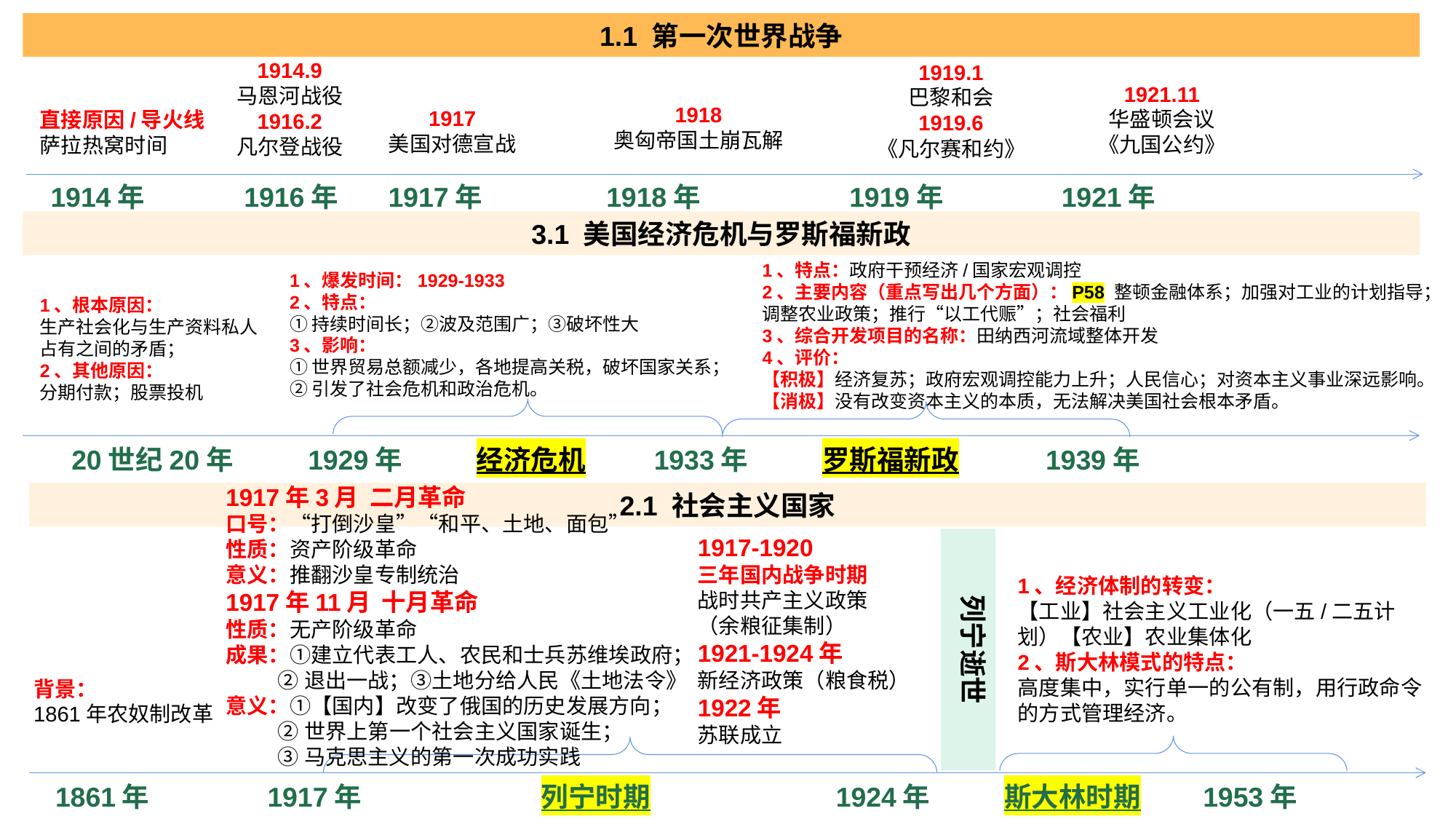

1.1 第一次世界战争
1914.9
马恩河战役
1916.2
凡尔登战役
1919.1
巴黎和会
1919.6
《凡尔赛和约》
1921.11
华盛顿会议
《九国公约》
1918
奥匈帝国土崩瓦解
1917
美国对德宣战
直接原因/导火线
萨拉热窝时间
1914年               1916年       1917年                   1918年                       1919年                  1921年
3.1 美国经济危机与罗斯福新政

1、特点：政府干预经济/国家宏观调控
2、主要内容（重点写出几个方面）：P58 整顿金融体系；加强对工业的计划指导；调整农业政策；推行“以工代赈”；社会福利
3、综合开发项目的名称：田纳西河流域整体开发
4、评价：
【积极】经济复苏；政府宏观调控能力上升；人民信心；对资本主义事业深远影响。
【消极】没有改变资本主义的本质，无法解决美国社会根本矛盾。
1、爆发时间：1929-1933
2、特点：
①持续时间长；②波及范围广；③破坏性大
3、影响：
①世界贸易总额减少，各地提高关税，破坏国家关系；
②引发了社会危机和政治危机。
1、根本原因：
生产社会化与生产资料私人占有之间的矛盾；
2、其他原因：
分期付款；股票投机
20世纪20年           1929年            经济危机          1933年            罗斯福新政             1939年

1917年3月  二月革命
口号：“打倒沙皇”“和平、土地、面包”
性质：资产阶级革命
意义：推翻沙皇专制统治
1917年11月  十月革命
性质：无产阶级革命
成果：①建立代表工人、农民和士兵苏维埃政府；
           ②退出一战；③土地分给人民《土地法令》
意义：①【国内】改变了俄国的历史发展方向；
           ②世界上第一个社会主义国家诞生；
           ③马克思主义的第一次成功实践
2.1 社会主义国家
1917-1920
三年国内战争时期
战时共产主义政策
（余粮征集制）
1921-1924年
新经济政策（粮食税）
1922年
苏联成立
列宁逝世
1、经济体制的转变：
【工业】社会主义工业化（一五/二五计划）【农业】农业集体化
2、斯大林模式的特点：
高度集中，实行单一的公有制，用行政命令的方式管理经济。

背景：
1861年农奴制改革
1861年                  1917年                             列宁时期                             1924年            斯大林时期         1953年